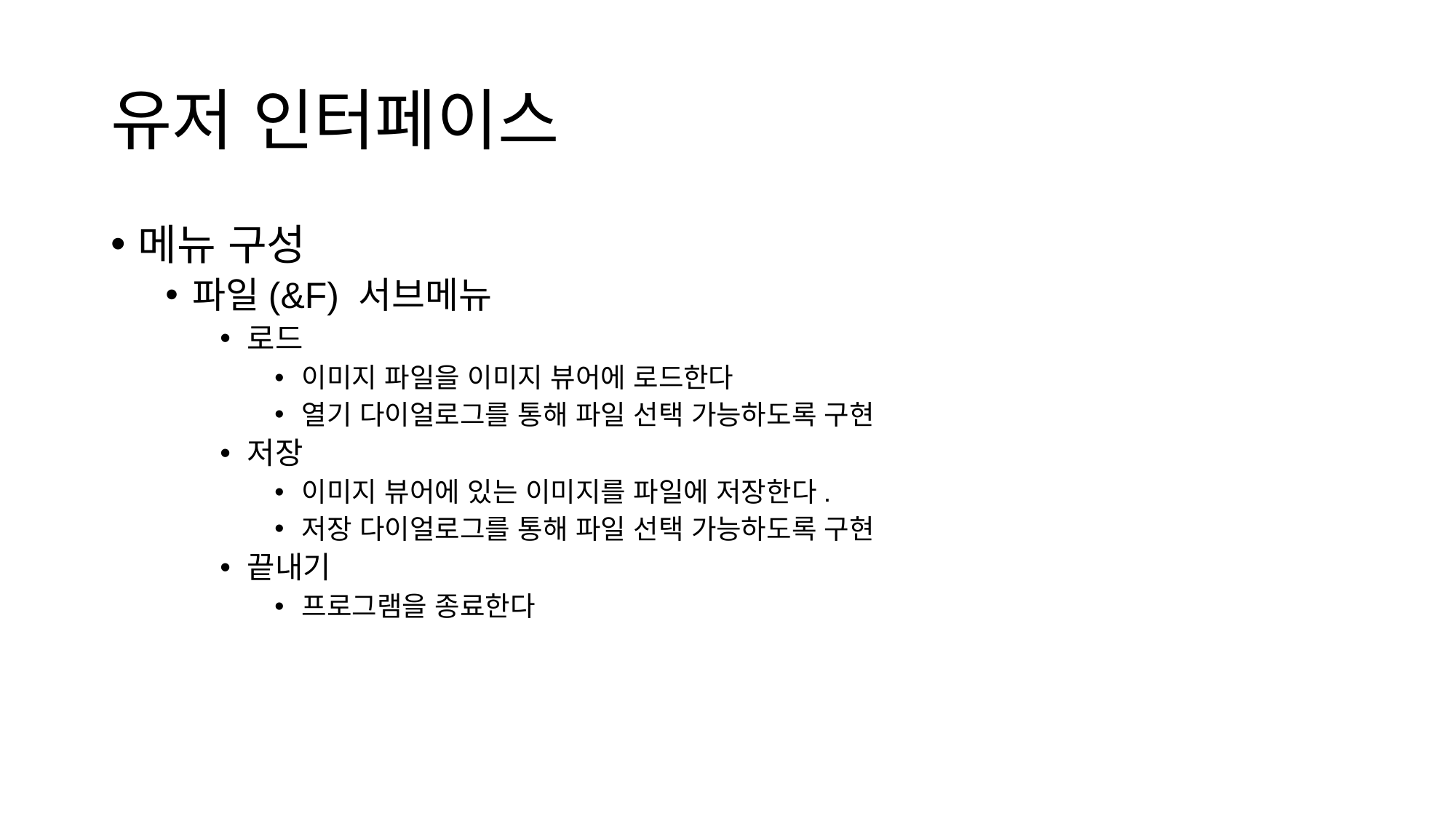

# 유저 인터페이스
메뉴 구성
파일(&F) 서브메뉴
로드
이미지 파일을 이미지 뷰어에 로드한다
열기 다이얼로그를 통해 파일 선택 가능하도록 구현
저장
이미지 뷰어에 있는 이미지를 파일에 저장한다.
저장 다이얼로그를 통해 파일 선택 가능하도록 구현
끝내기
프로그램을 종료한다